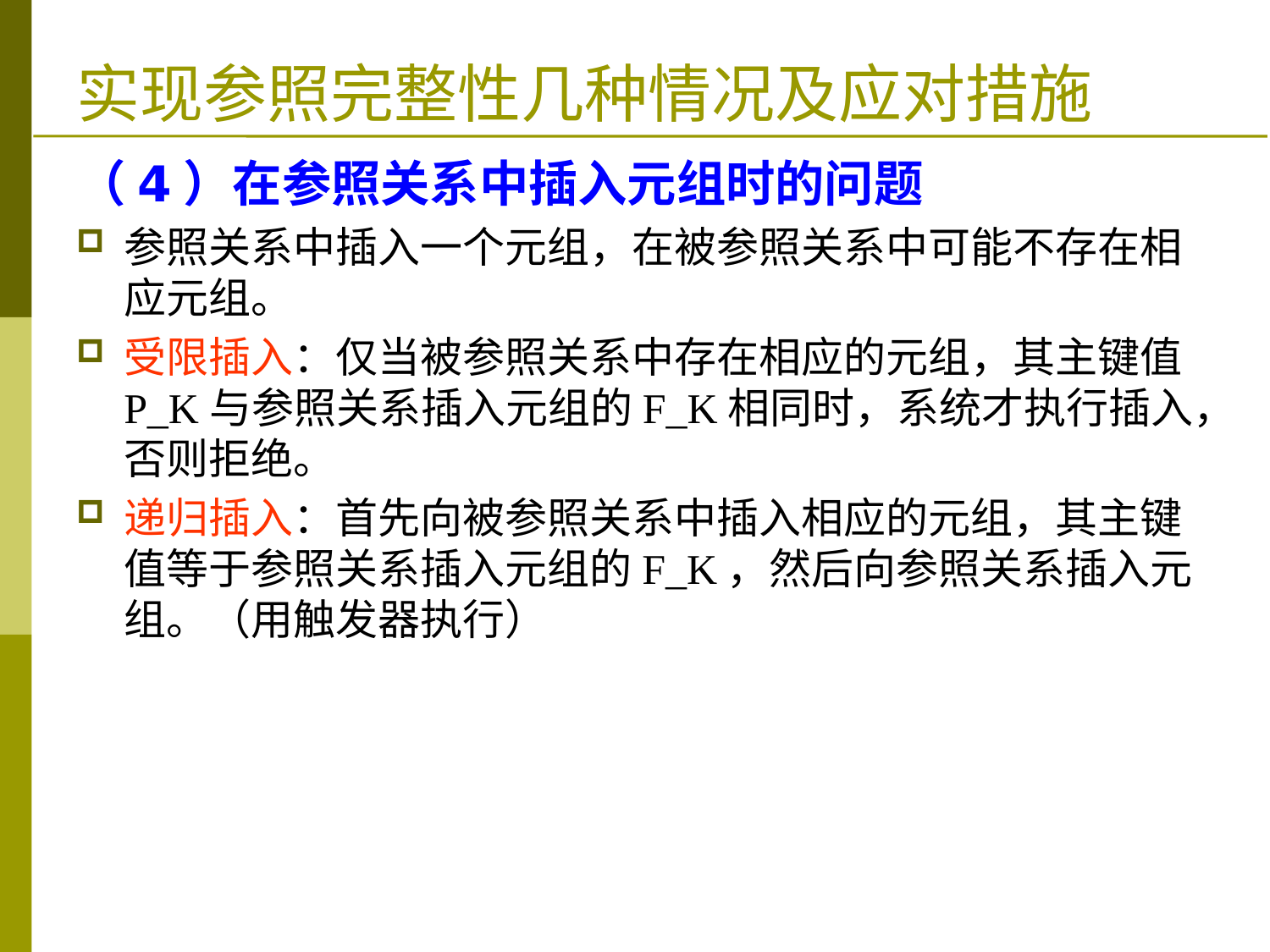

# 实现参照完整性几种情况及应对措施
（4）在参照关系中插入元组时的问题
参照关系中插入一个元组，在被参照关系中可能不存在相应元组。
受限插入：仅当被参照关系中存在相应的元组，其主键值P_K与参照关系插入元组的F_K相同时，系统才执行插入，否则拒绝。
递归插入：首先向被参照关系中插入相应的元组，其主键值等于参照关系插入元组的F_K，然后向参照关系插入元组。（用触发器执行）